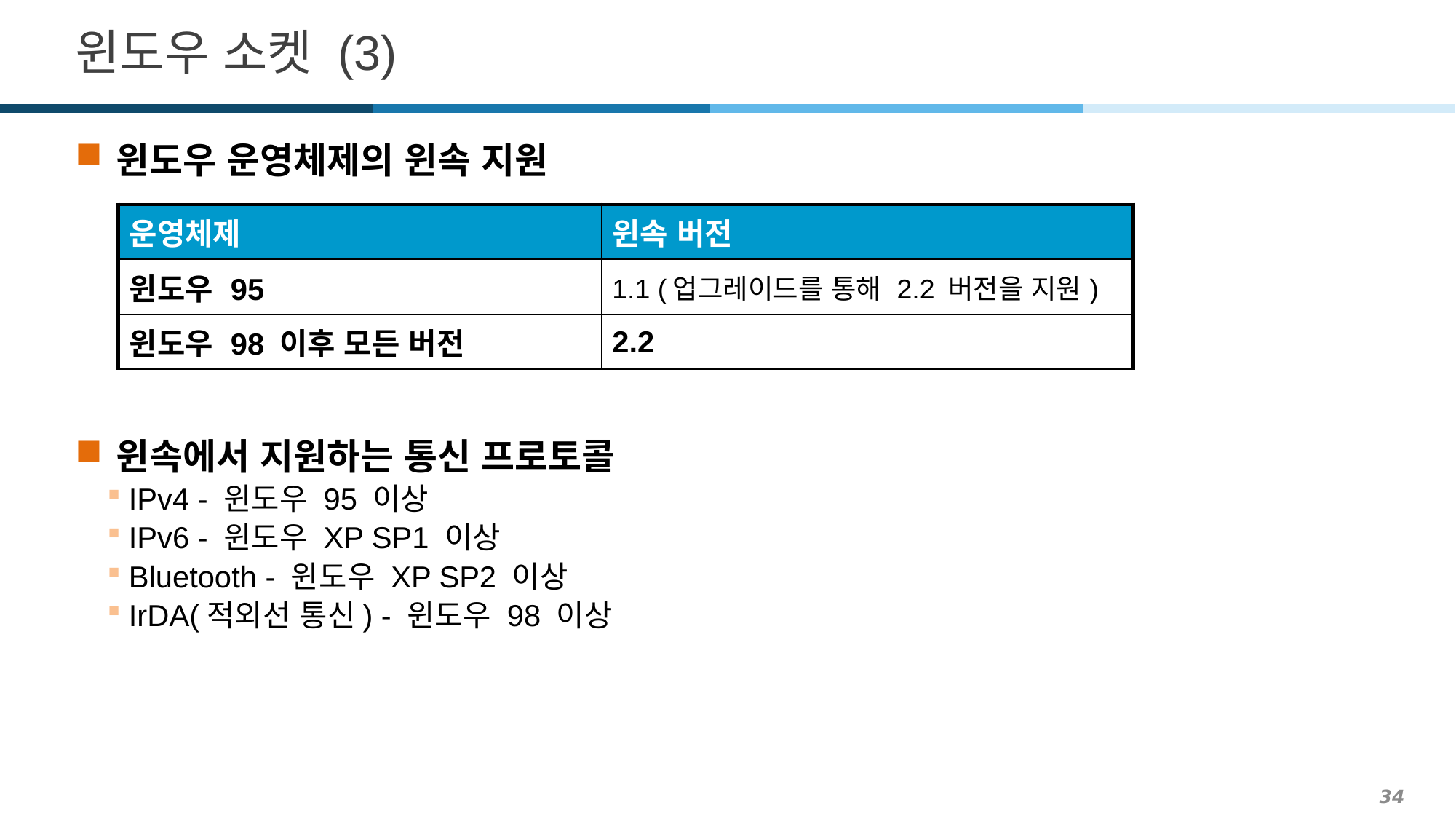

# 윈도우 소켓 (3)
윈도우 운영체제의 윈속 지원

윈속에서 지원하는 통신 프로토콜
IPv4 - 윈도우 95 이상
IPv6 - 윈도우 XP SP1 이상
Bluetooth - 윈도우 XP SP2 이상
IrDA(적외선 통신) - 윈도우 98 이상
| 운영체제 | 윈속 버전 |
| --- | --- |
| 윈도우 95 | 1.1 (업그레이드를 통해 2.2 버전을 지원) |
| 윈도우 98 이후 모든 버전 | 2.2 |